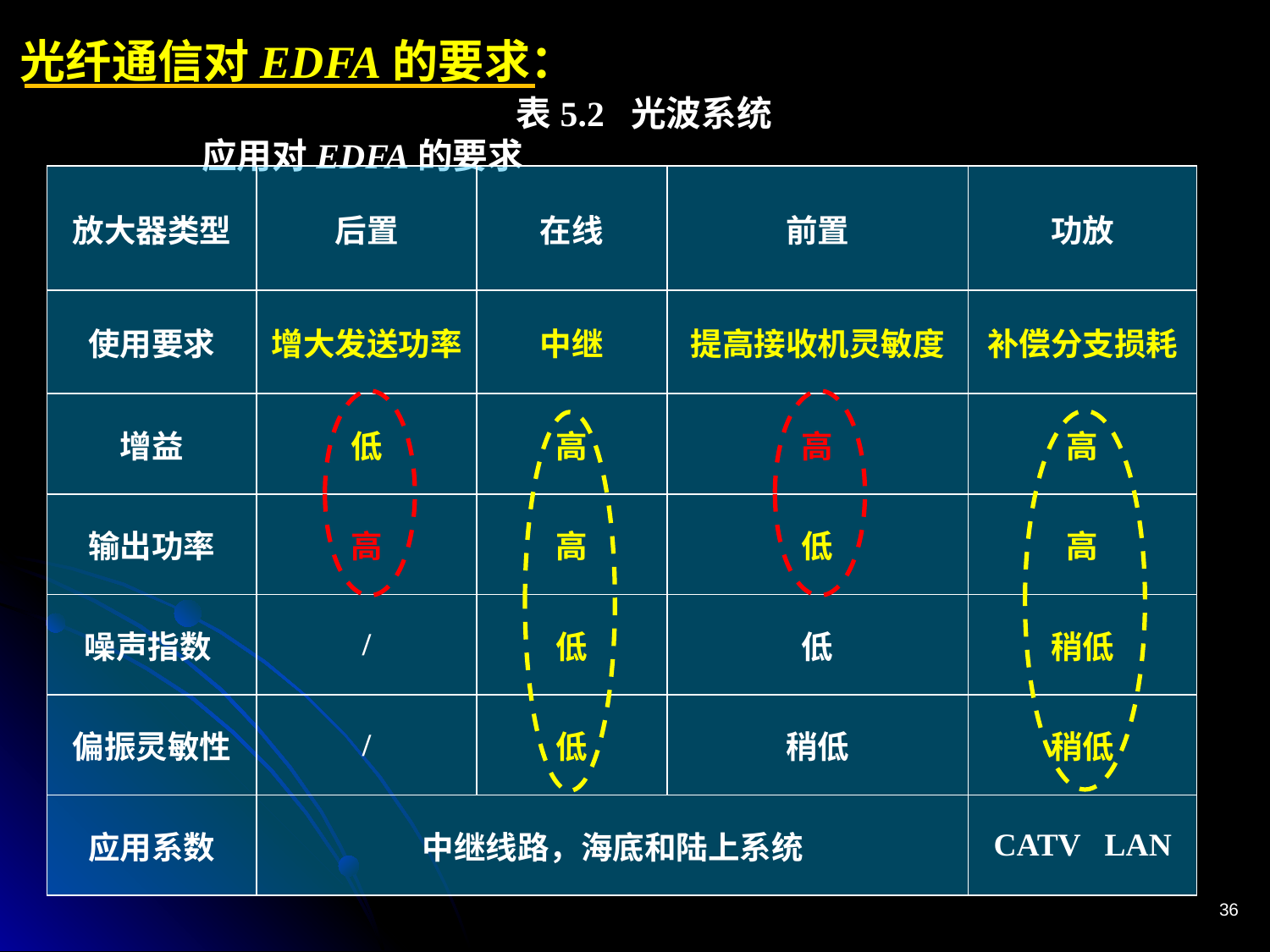

光纤通信对EDFA的要求：
表5.2  光波系统应用对EDFA的要求
| 放大器类型 | 后置 | 在线 | 前置 | 功放 |
| --- | --- | --- | --- | --- |
| 使用要求 | 增大发送功率 | 中继 | 提高接收机灵敏度 | 补偿分支损耗 |
| 增益 | 低 | 高 | 高 | 高 |
| 输出功率 | 高 | 高 | 低 | 高 |
| 噪声指数 | / | 低 | 低 | 稍低 |
| 偏振灵敏性 | / | 低 | 稍低 | 稍低 |
| 应用系数 | 中继线路，海底和陆上系统 |  |  | CATV LAN |

36